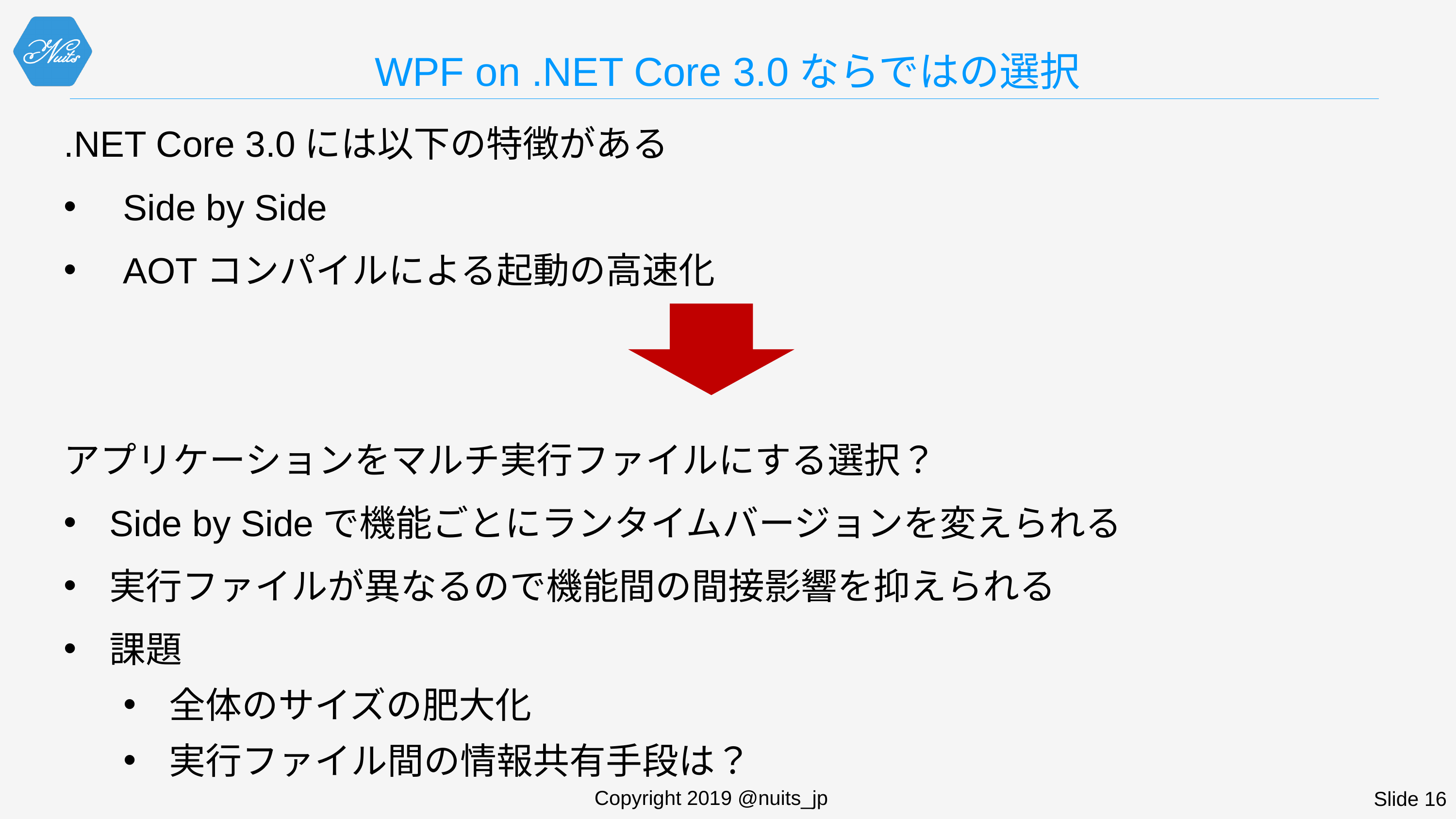

# WPF on .NET Core 3.0ならではの選択
.NET Core 3.0には以下の特徴がある
Side by Side
AOTコンパイルによる起動の高速化

アプリケーションをマルチ実行ファイルにする選択？
Side by Sideで機能ごとにランタイムバージョンを変えられる
実行ファイルが異なるので機能間の間接影響を抑えられる
課題
全体のサイズの肥大化
実行ファイル間の情報共有手段は？

Copyright 2019 @nuits_jp
Slide 16